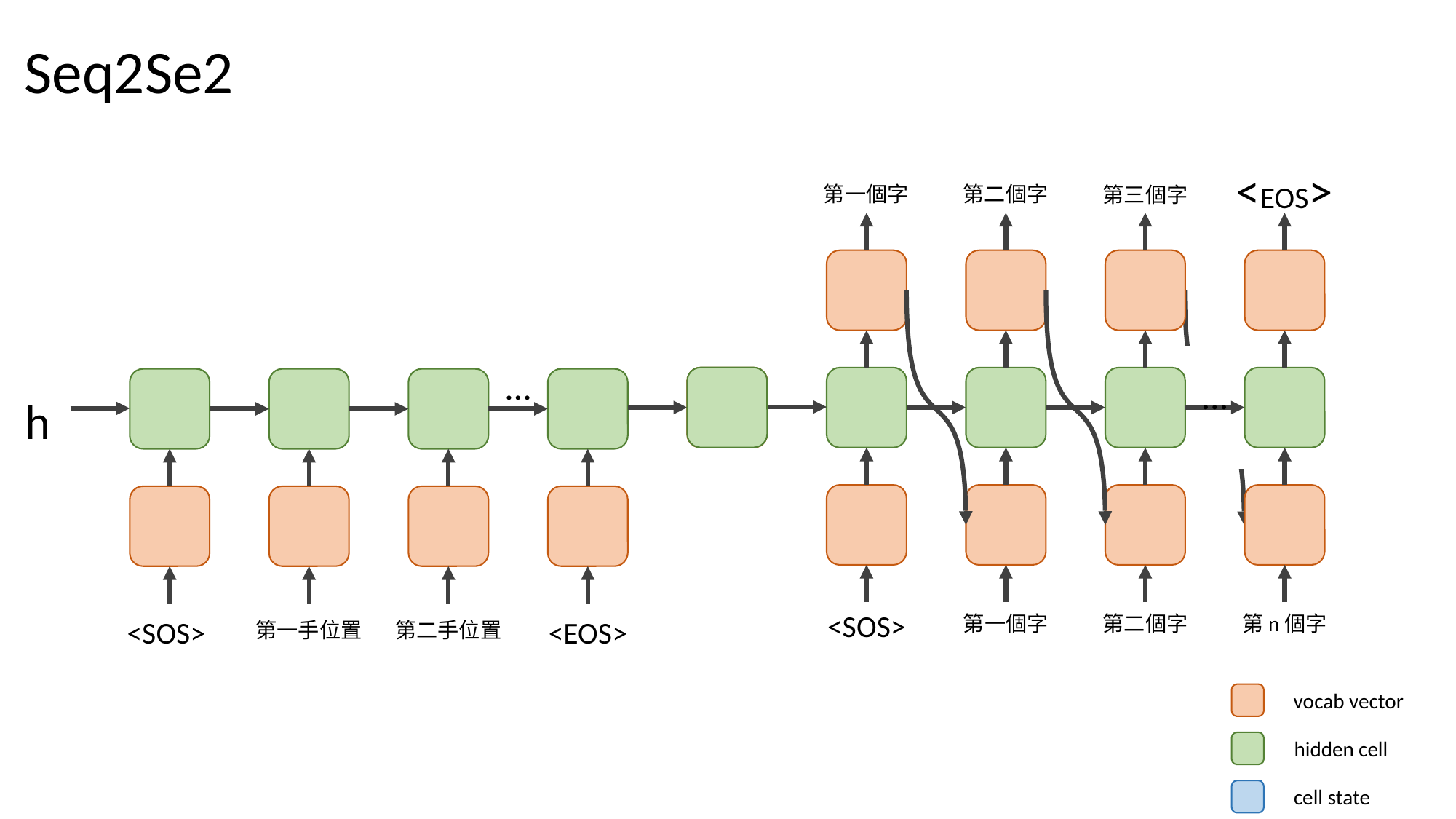

Seq2Se2
<EOS>
第一個字
第二個字
第三個字

…

<SOS>
第一個字
第二個字
第n個字
…

h

<SOS>
第一手位置
第二手位置
<EOS>
vocab vector

hidden cell

cell state